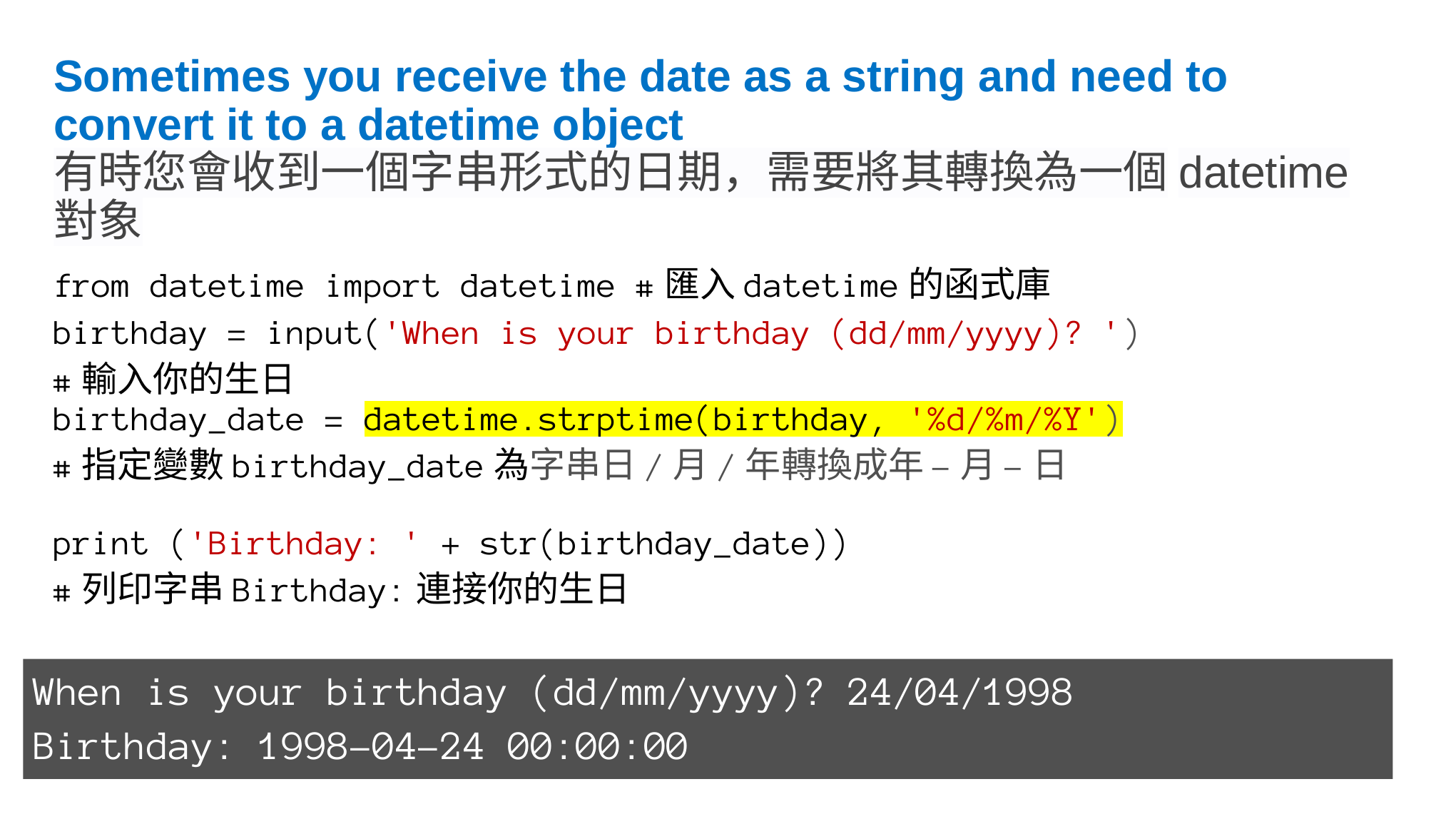

# Sometimes you receive the date as a string and need to convert it to a datetime object
有時您會收到一個字串形式的日期，需要將其轉換為一個datetime對象
from datetime import datetime #匯入datetime的函式庫
birthday = input('When is your birthday (dd/mm/yyyy)? ')
#輸入你的生日
birthday_date = datetime.strptime(birthday, '%d/%m/%Y')
#指定變數birthday_date為字串日/月/年轉換成年-月-日
print ('Birthday: ' + str(birthday_date))
#列印字串Birthday:連接你的生日

When is your birthday (dd/mm/yyyy)? 24/04/1998
Birthday: 1998-04-24 00:00:00